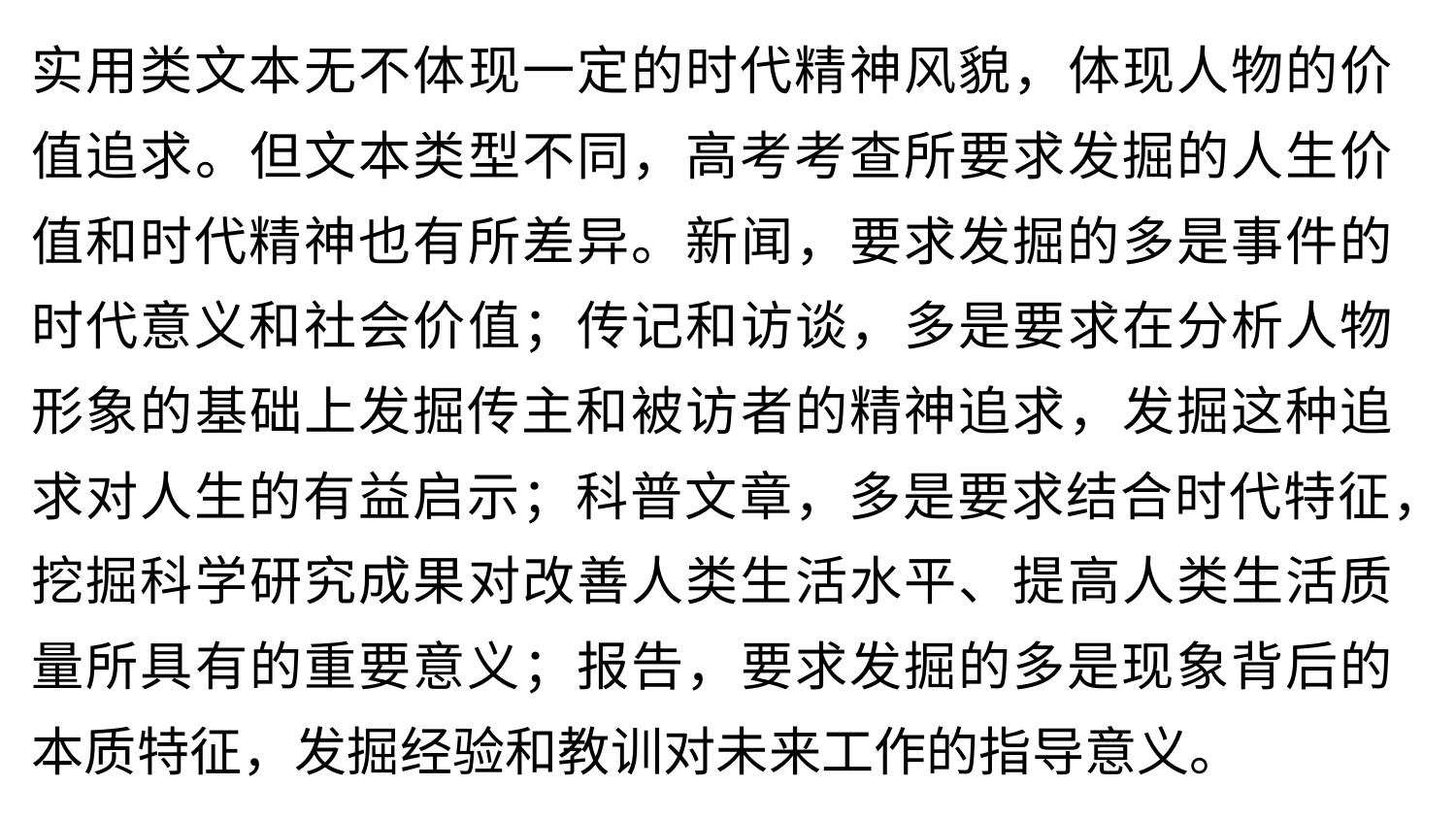

实用类文本无不体现一定的时代精神风貌，体现人物的价值追求。但文本类型不同，高考考查所要求发掘的人生价值和时代精神也有所差异。新闻，要求发掘的多是事件的时代意义和社会价值；传记和访谈，多是要求在分析人物形象的基础上发掘传主和被访者的精神追求，发掘这种追求对人生的有益启示；科普文章，多是要求结合时代特征，挖掘科学研究成果对改善人类生活水平、提高人类生活质量所具有的重要意义；报告，要求发掘的多是现象背后的本质特征，发掘经验和教训对未来工作的指导意义。